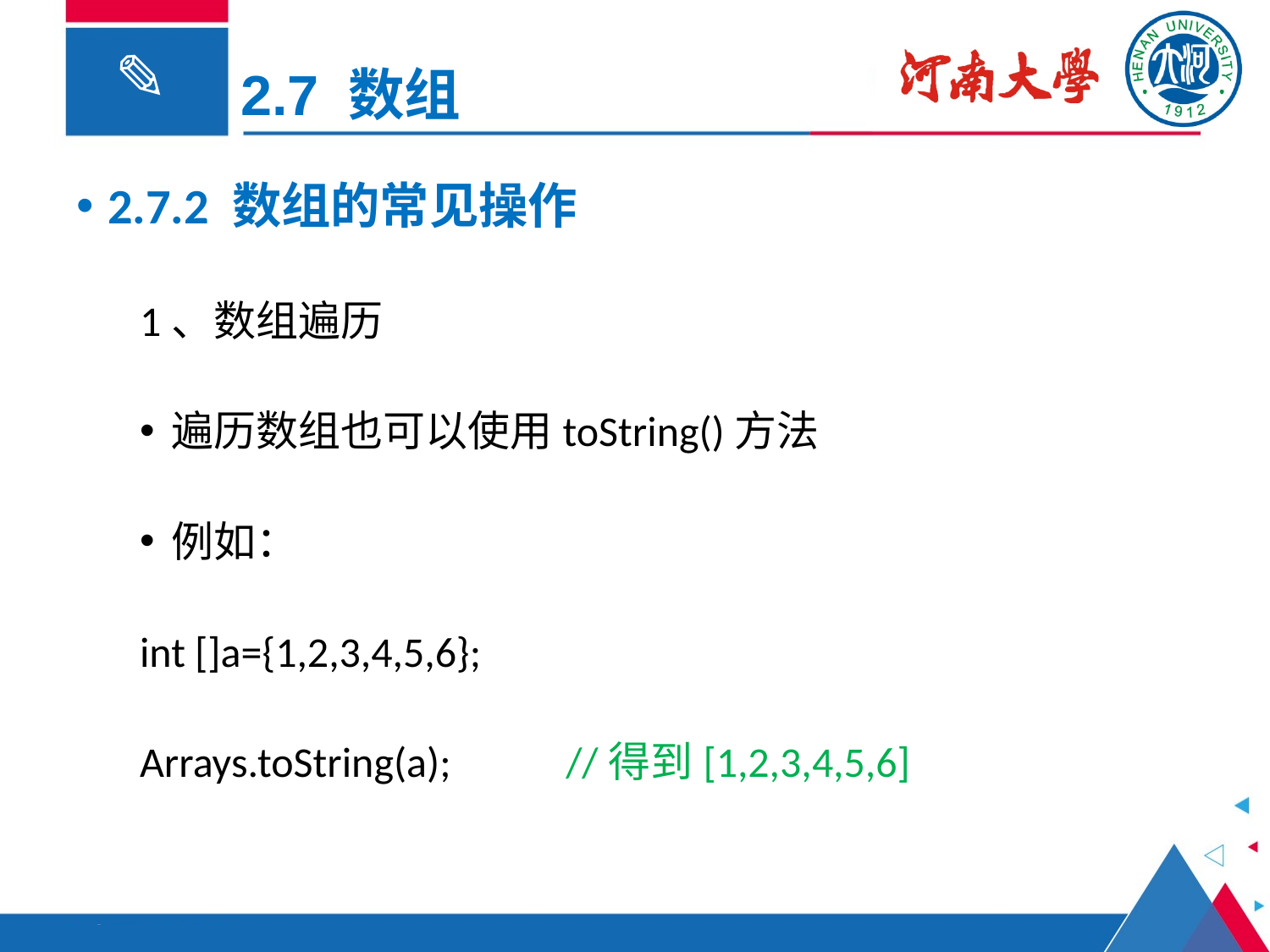

2.7 数组
2.7.2 数组的常见操作
1、数组遍历
遍历数组也可以使用toString()方法
例如：
int []a={1,2,3,4,5,6};
Arrays.toString(a);            //得到[1,2,3,4,5,6]